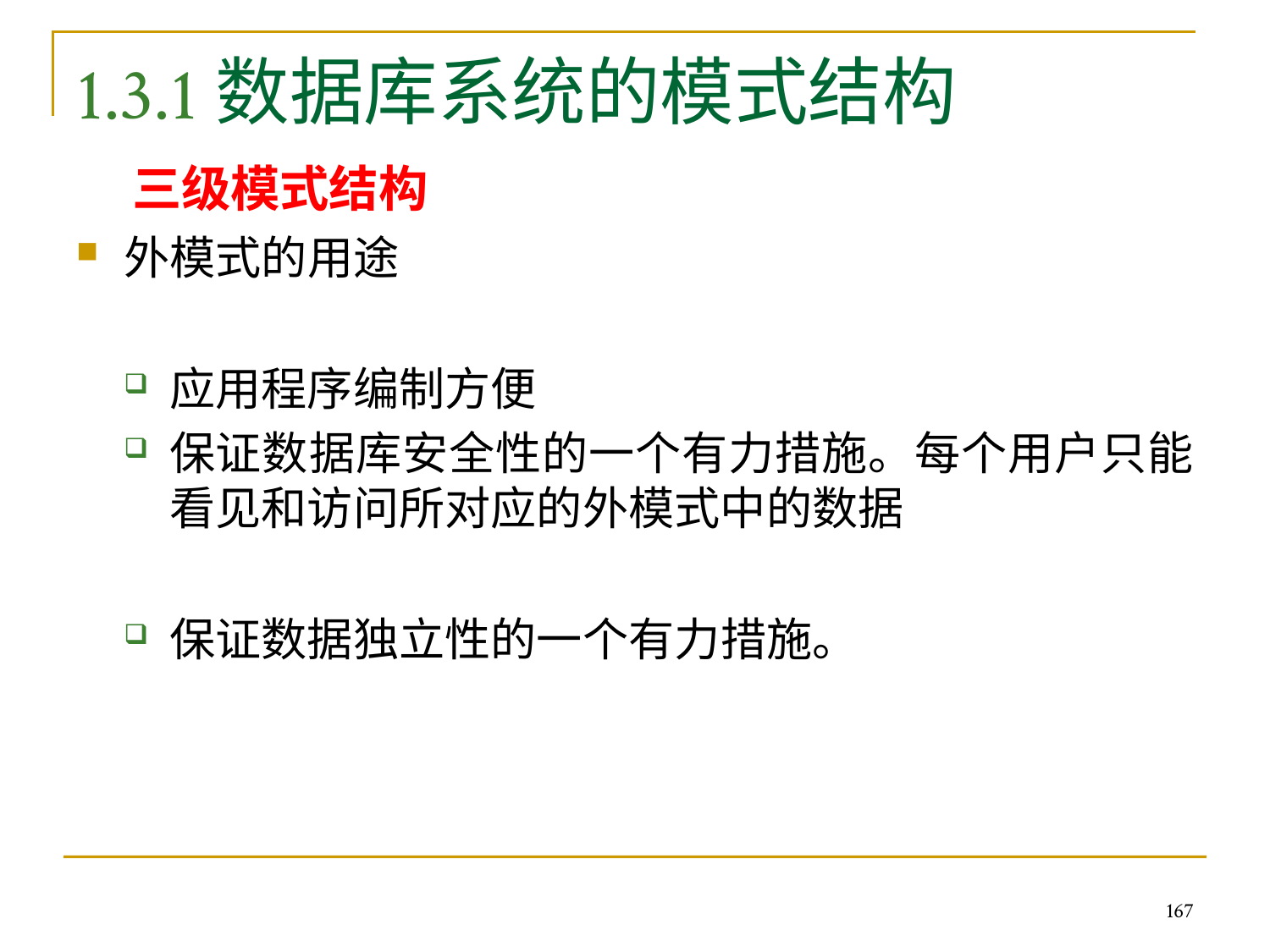

# 1.3.1数据库系统的模式结构
三级模式结构
外模式的用途

应用程序编制方便
保证数据库安全性的一个有力措施。每个用户只能看见和访问所对应的外模式中的数据

保证数据独立性的一个有力措施。

167